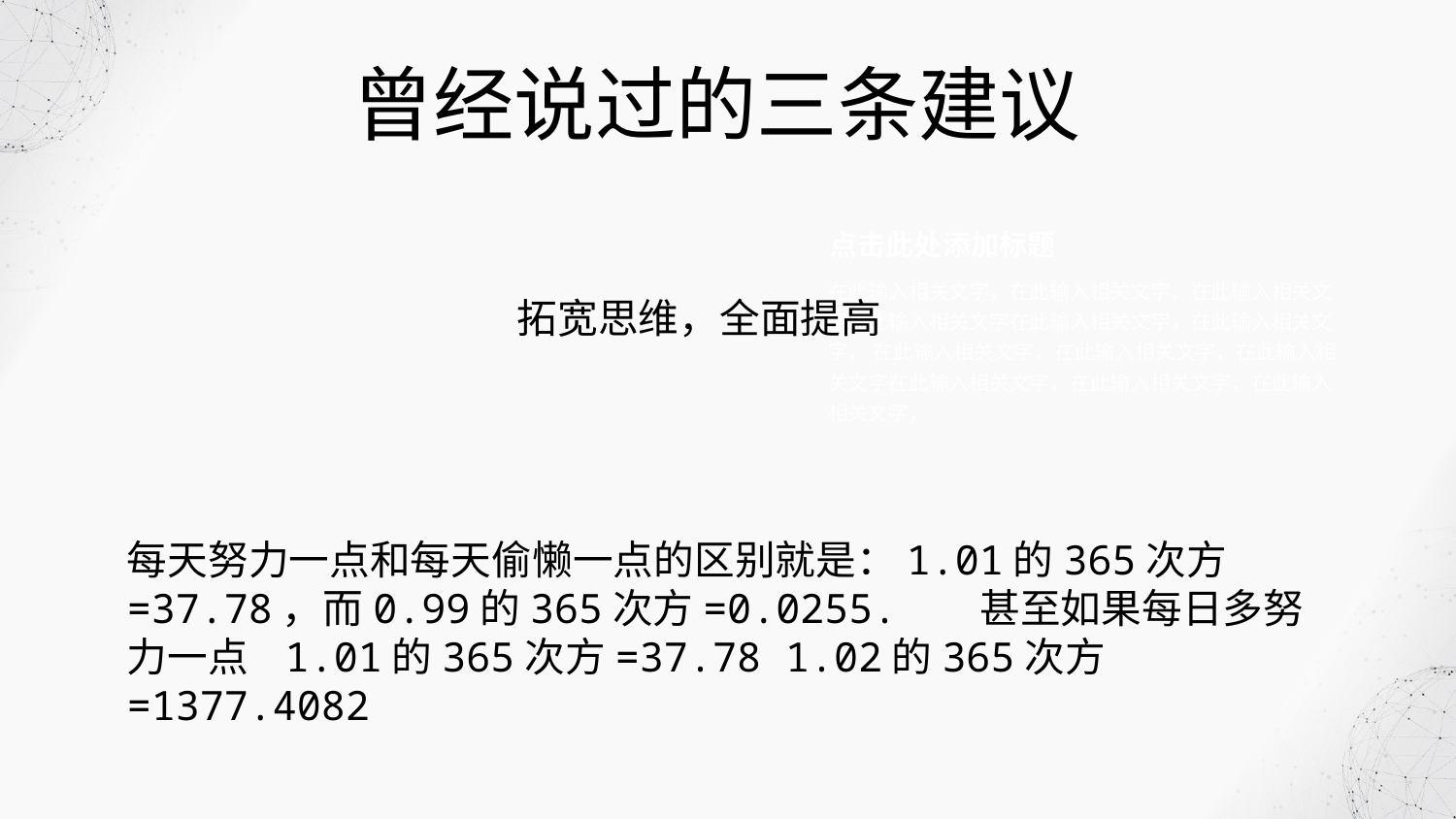

曾经说过的三条建议
点击此处添加标题
在此输入相关文字，在此输入相关文字，在此输入相关文字在此输入相关文字在此输入相关文字，在此输入相关文字， 在此输入相关文字，在此输入相关文字，在此输入相关文字在此输入相关文字，在此输入相关文字，在此输入相关文字，
拓宽思维，全面提高
每天努力一点和每天偷懒一点的区别就是：1.01的365次方=37.78，而0.99的365次方=0.0255.   甚至如果每日多努力一点   1.01的365次方=37.78 1.02的365次方=1377.4082